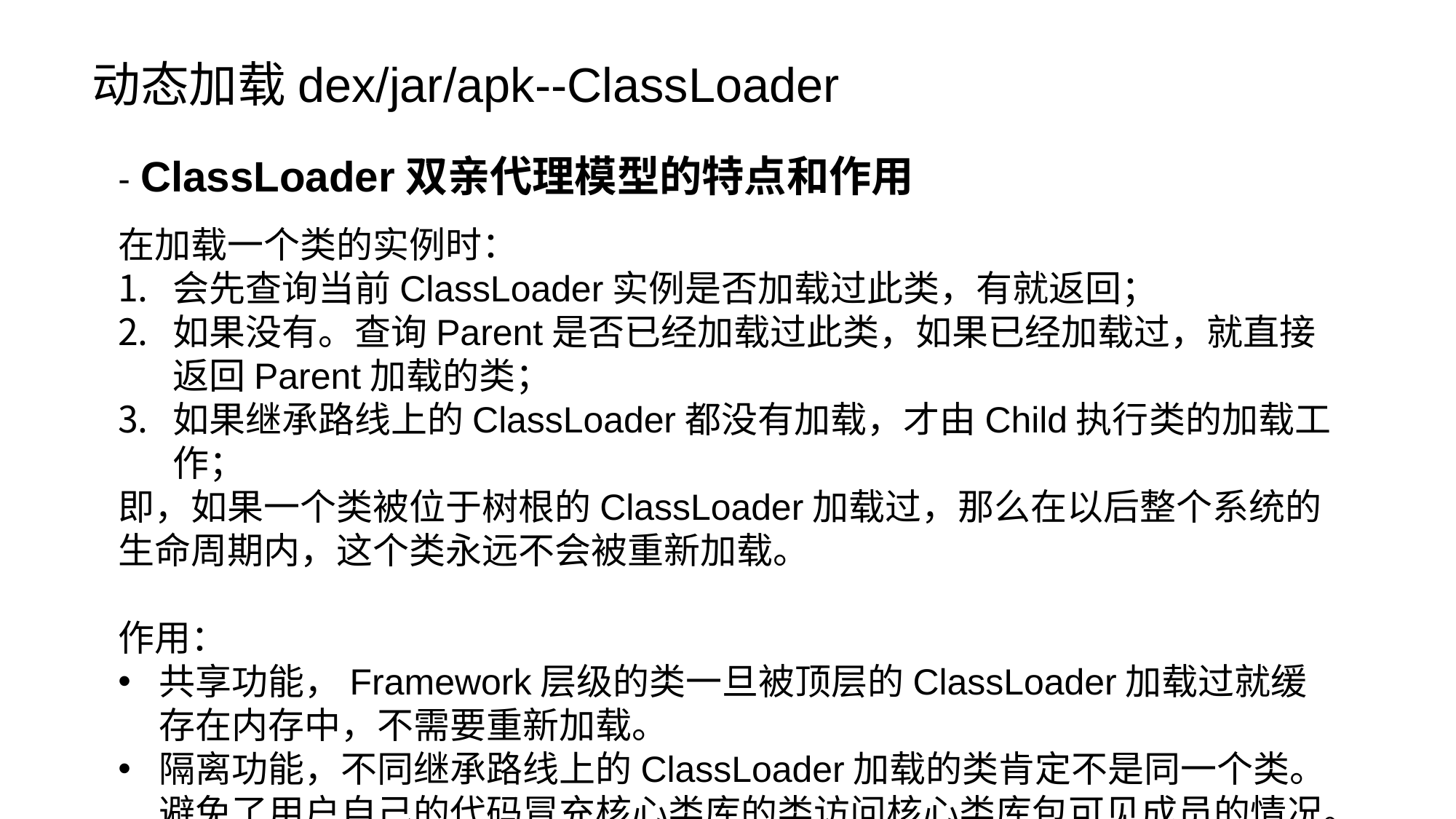

动态加载dex/jar/apk--ClassLoader
- ClassLoader双亲代理模型的特点和作用
在加载一个类的实例时：
会先查询当前ClassLoader实例是否加载过此类，有就返回；
如果没有。查询Parent是否已经加载过此类，如果已经加载过，就直接返回Parent加载的类；
如果继承路线上的ClassLoader都没有加载，才由Child执行类的加载工作；
即，如果一个类被位于树根的ClassLoader加载过，那么在以后整个系统的生命周期内，这个类永远不会被重新加载。

作用：
共享功能，Framework层级的类一旦被顶层的ClassLoader加载过就缓存在内存中，不需要重新加载。
隔离功能，不同继承路线上的ClassLoader加载的类肯定不是同一个类。避免了用户自己的代码冒充核心类库的类访问核心类库包可见成员的情况。